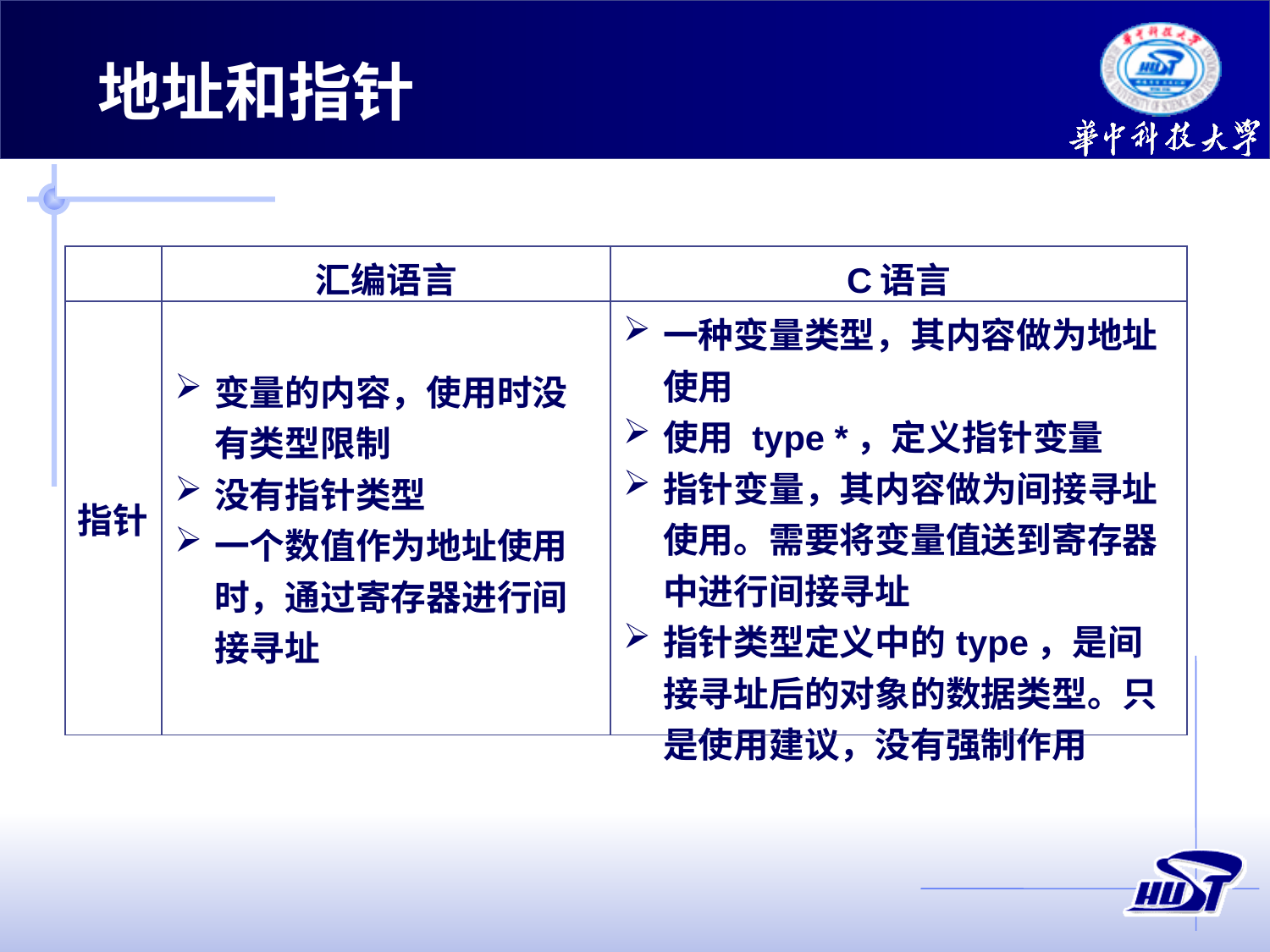

地址和指针
|  | 汇编语言 | C语言 |
| --- | --- | --- |
| 指针 | 变量的内容，使用时没有类型限制 没有指针类型 一个数值作为地址使用时，通过寄存器进行间接寻址 | 一种变量类型，其内容做为地址使用 使用 type \*，定义指针变量 指针变量，其内容做为间接寻址使用。需要将变量值送到寄存器中进行间接寻址 指针类型定义中的type，是间接寻址后的对象的数据类型。只是使用建议，没有强制作用 |